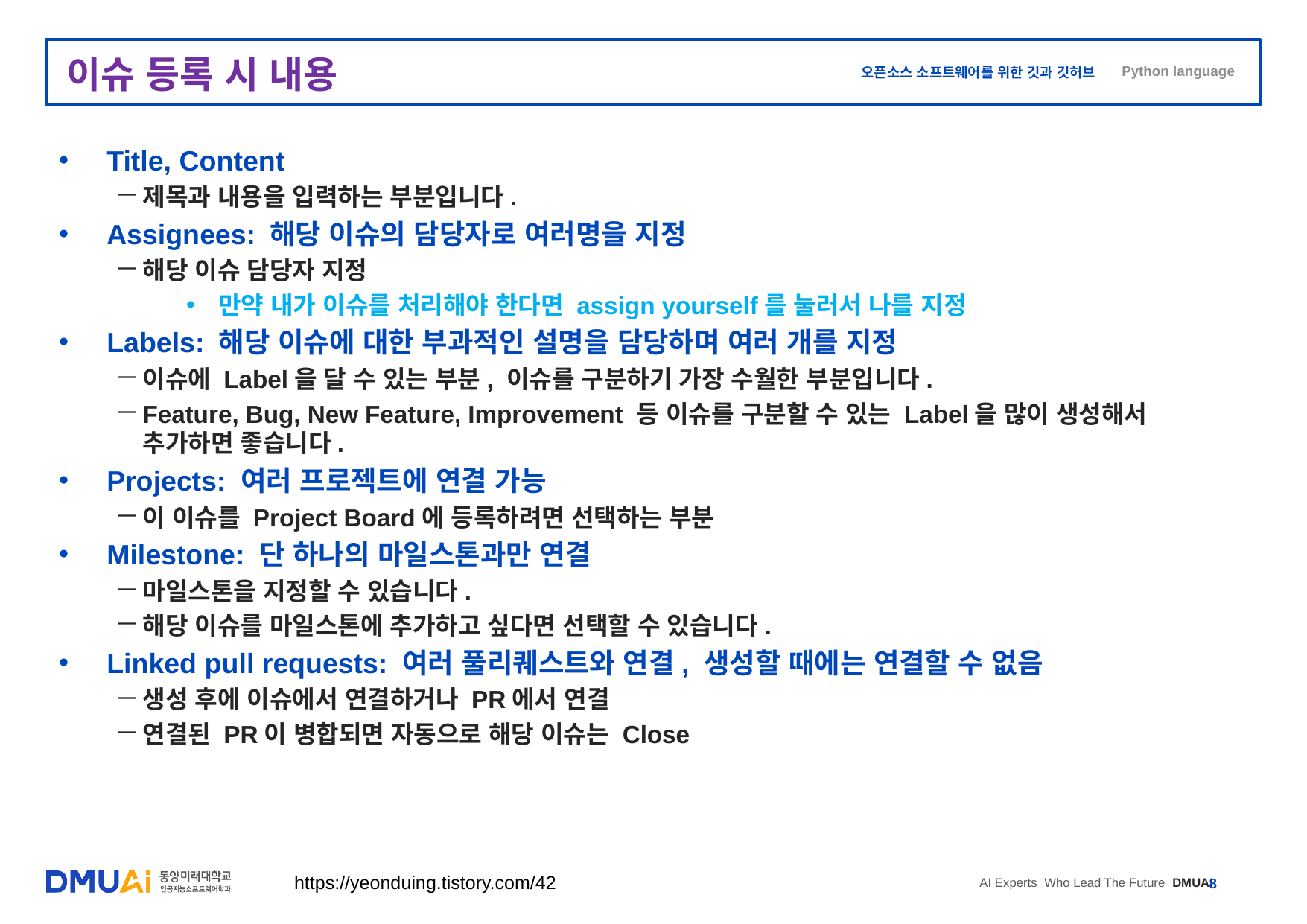

# 이슈 등록 시 내용
Title, Content
제목과 내용을 입력하는 부분입니다.
Assignees: 해당 이슈의 담당자로 여러명을 지정
해당 이슈 담당자 지정
만약 내가 이슈를 처리해야 한다면 assign yourself를 눌러서 나를 지정
Labels: 해당 이슈에 대한 부과적인 설명을 담당하며 여러 개를 지정
이슈에 Label을 달 수 있는 부분, 이슈를 구분하기 가장 수월한 부분입니다.
Feature, Bug, New Feature, Improvement 등 이슈를 구분할 수 있는 Label을 많이 생성해서 추가하면 좋습니다.
Projects: 여러 프로젝트에 연결 가능
이 이슈를 Project Board에 등록하려면 선택하는 부분
Milestone: 단 하나의 마일스톤과만 연결
마일스톤을 지정할 수 있습니다.
해당 이슈를 마일스톤에 추가하고 싶다면 선택할 수 있습니다.
Linked pull requests: 여러 풀리퀘스트와 연결, 생성할 때에는 연결할 수 없음
생성 후에 이슈에서 연결하거나 PR에서 연결
연결된 PR이 병합되면 자동으로 해당 이슈는 Close

https://yeonduing.tistory.com/42